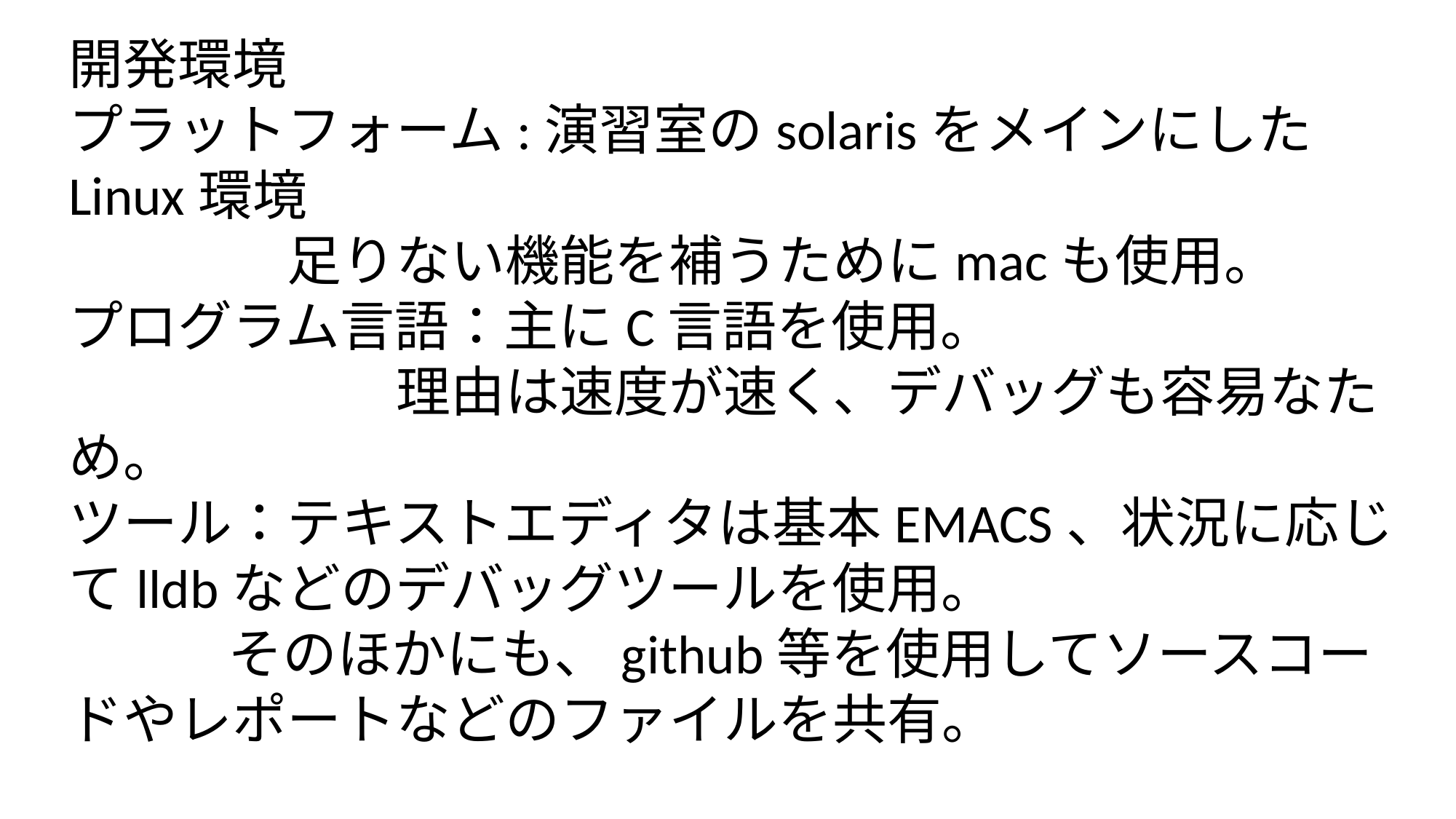

開発環境
プラットフォーム:演習室のsolarisをメインにしたLinux環境
　　　　足りない機能を補うためにmacも使用。
プログラム言語：主にC言語を使用。
　　　　　　理由は速度が速く、デバッグも容易なため。
ツール：テキストエディタは基本EMACS、状況に応じてlldbなどのデバッグツールを使用。
            そのほかにも、github等を使用してソースコードやレポートなどのファイルを共有。